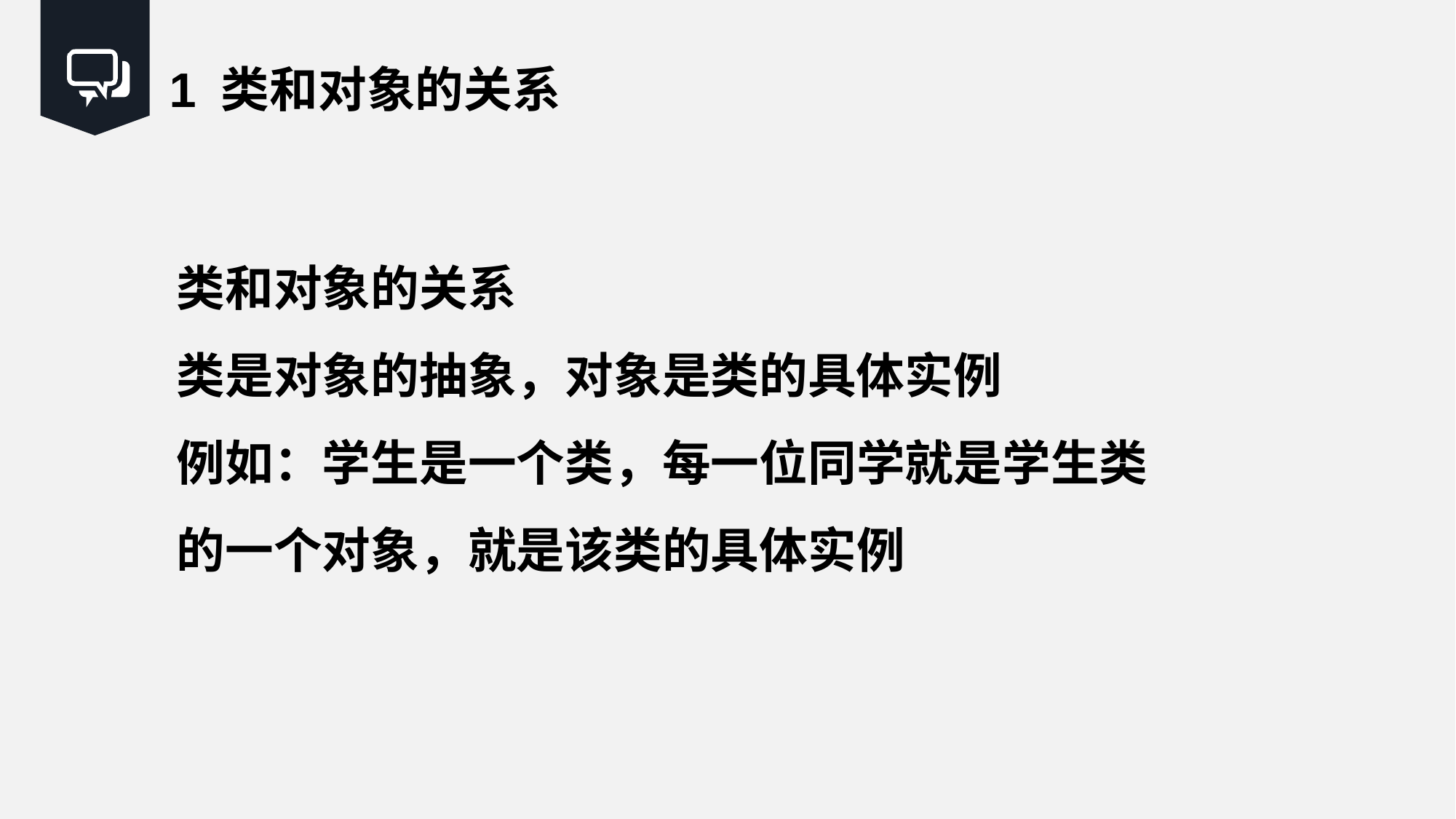

1 类和对象的关系
类和对象的关系
类是对象的抽象，对象是类的具体实例
例如：学生是一个类，每一位同学就是学生类的一个对象，就是该类的具体实例